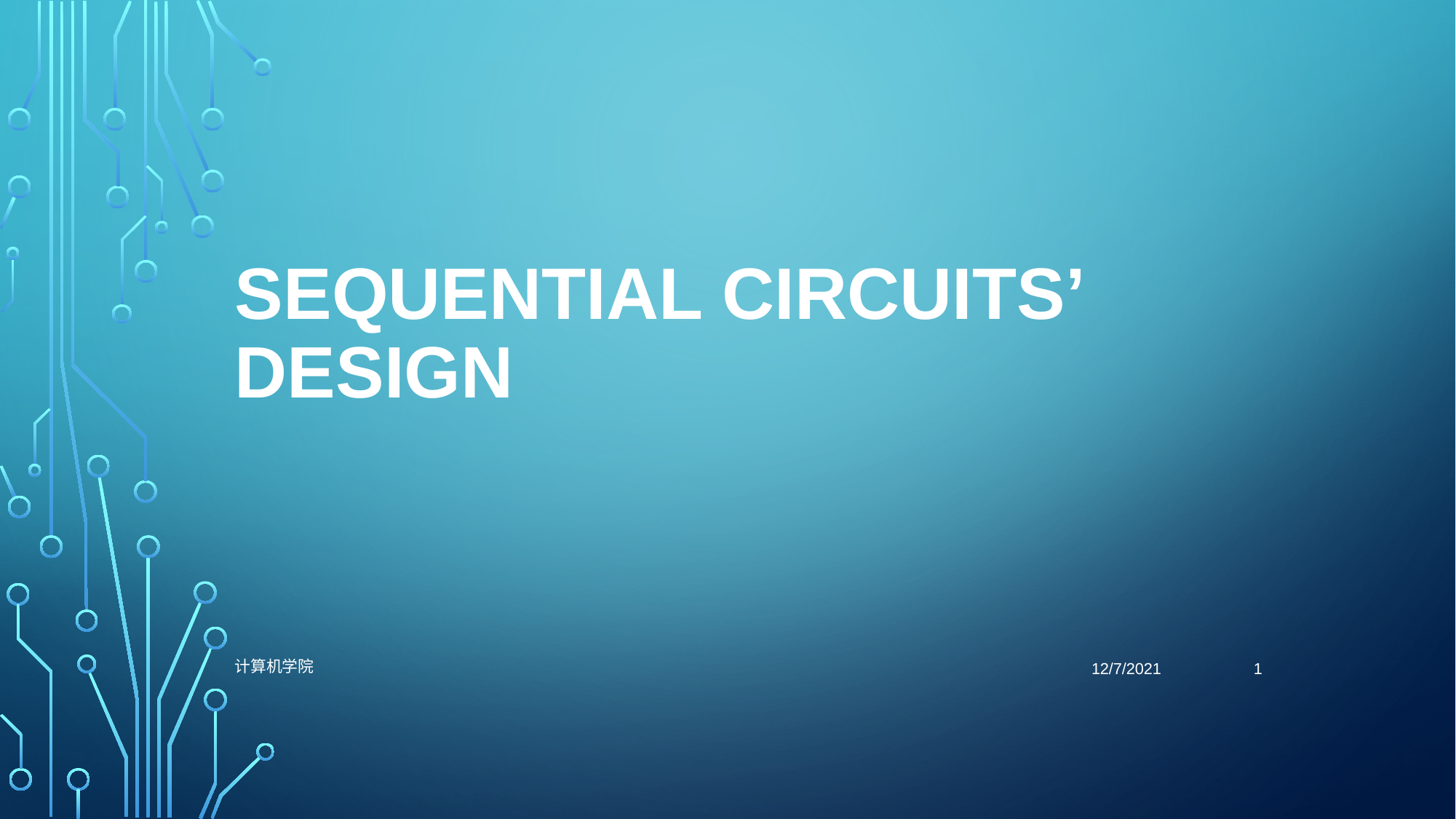

# Sequential Circuits’ design

1
计算机学院
12/7/2021